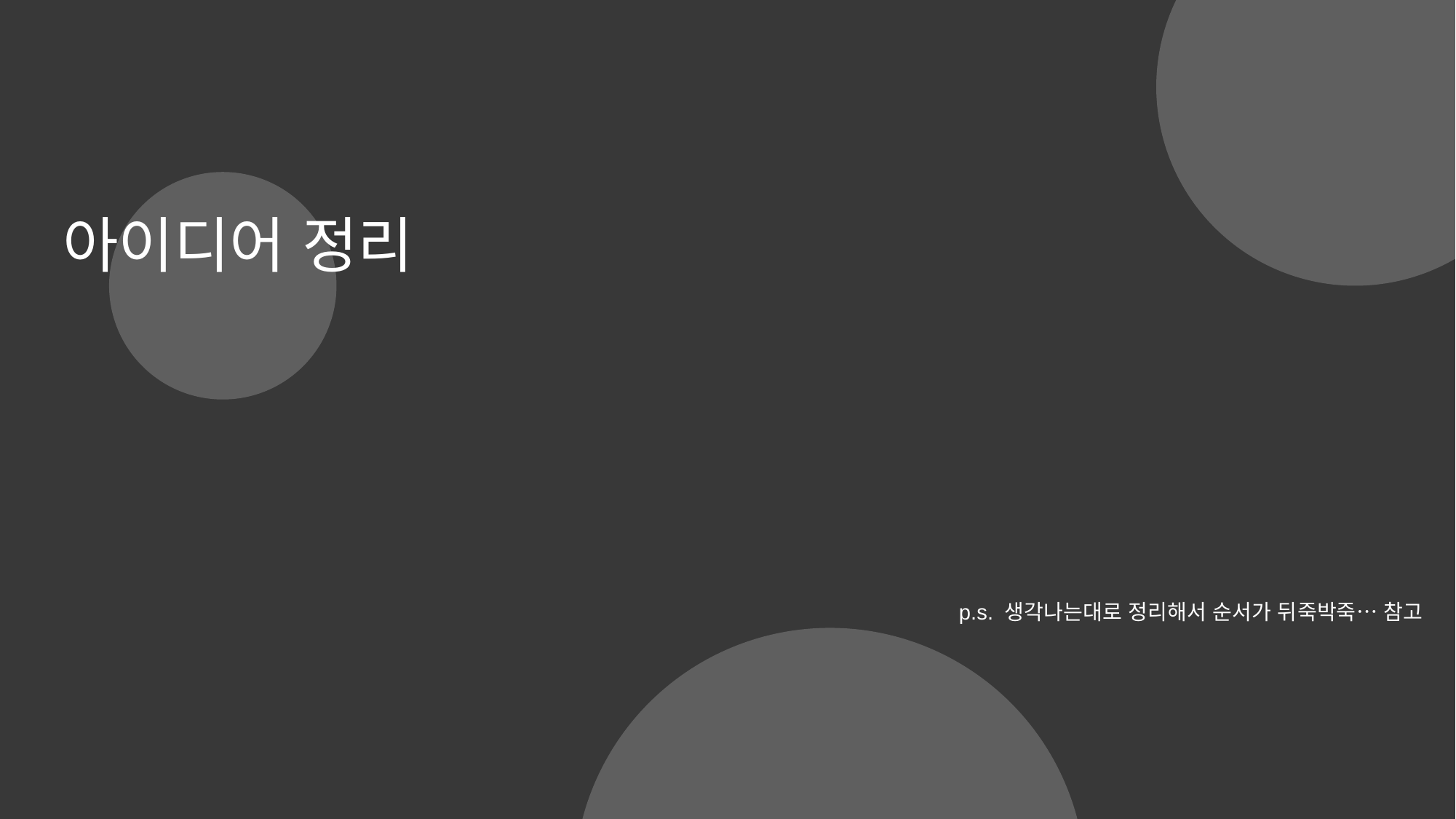

아이디어 정리
p.s. 생각나는대로 정리해서 순서가 뒤죽박죽… 참고